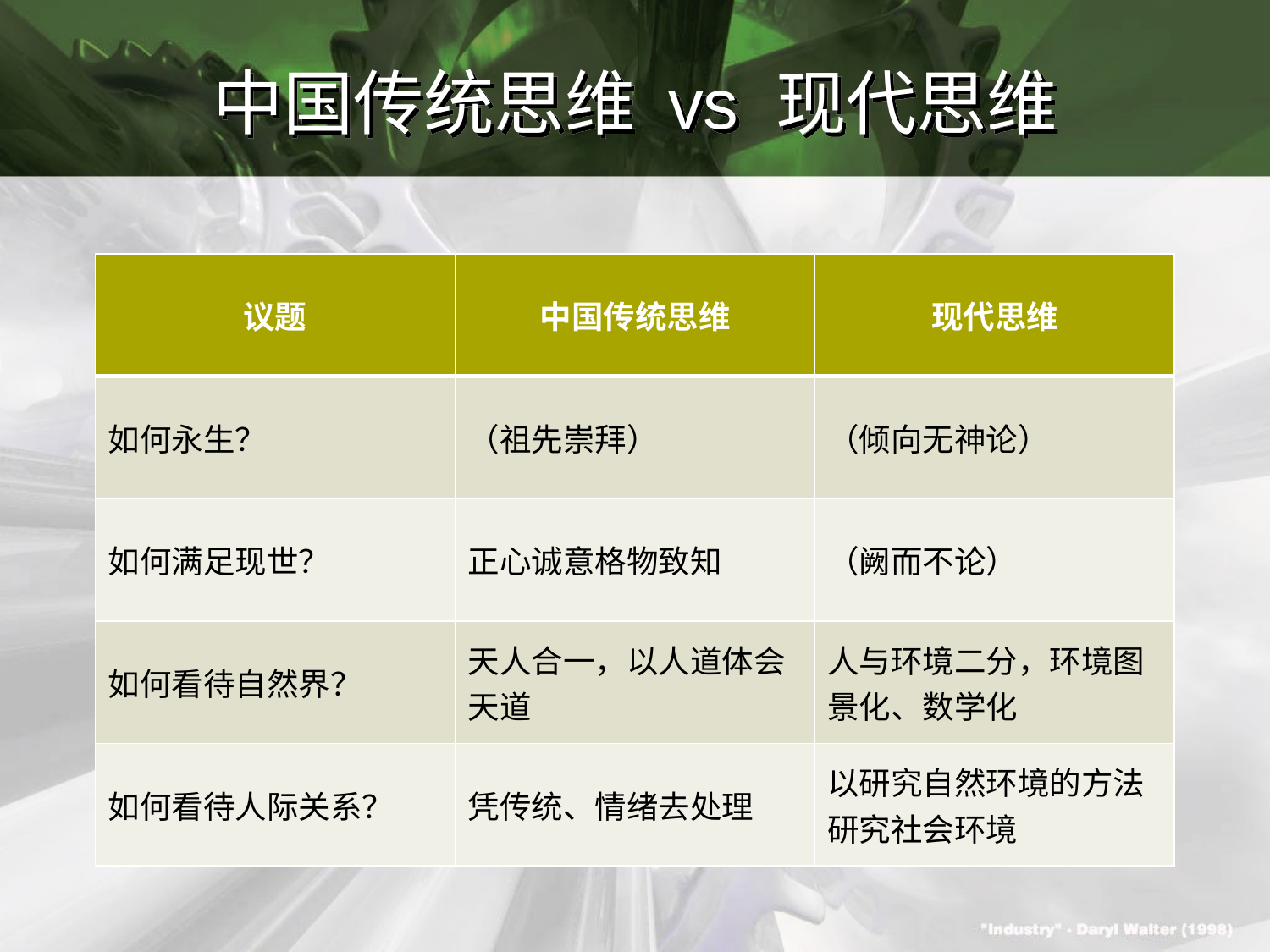

# 中国传统思维 vs 现代思维
| 议题 | 中国传统思维 | 现代思维 |
| --- | --- | --- |
| 如何永生？ | （祖先崇拜） | （倾向无神论） |
| 如何满足现世？ | 正心诚意格物致知 | （阙而不论） |
| 如何看待自然界？ | 天人合一，以人道体会天道 | 人与环境二分，环境图景化、数学化 |
| 如何看待人际关系？ | 凭传统、情绪去处理 | 以研究自然环境的方法研究社会环境 |